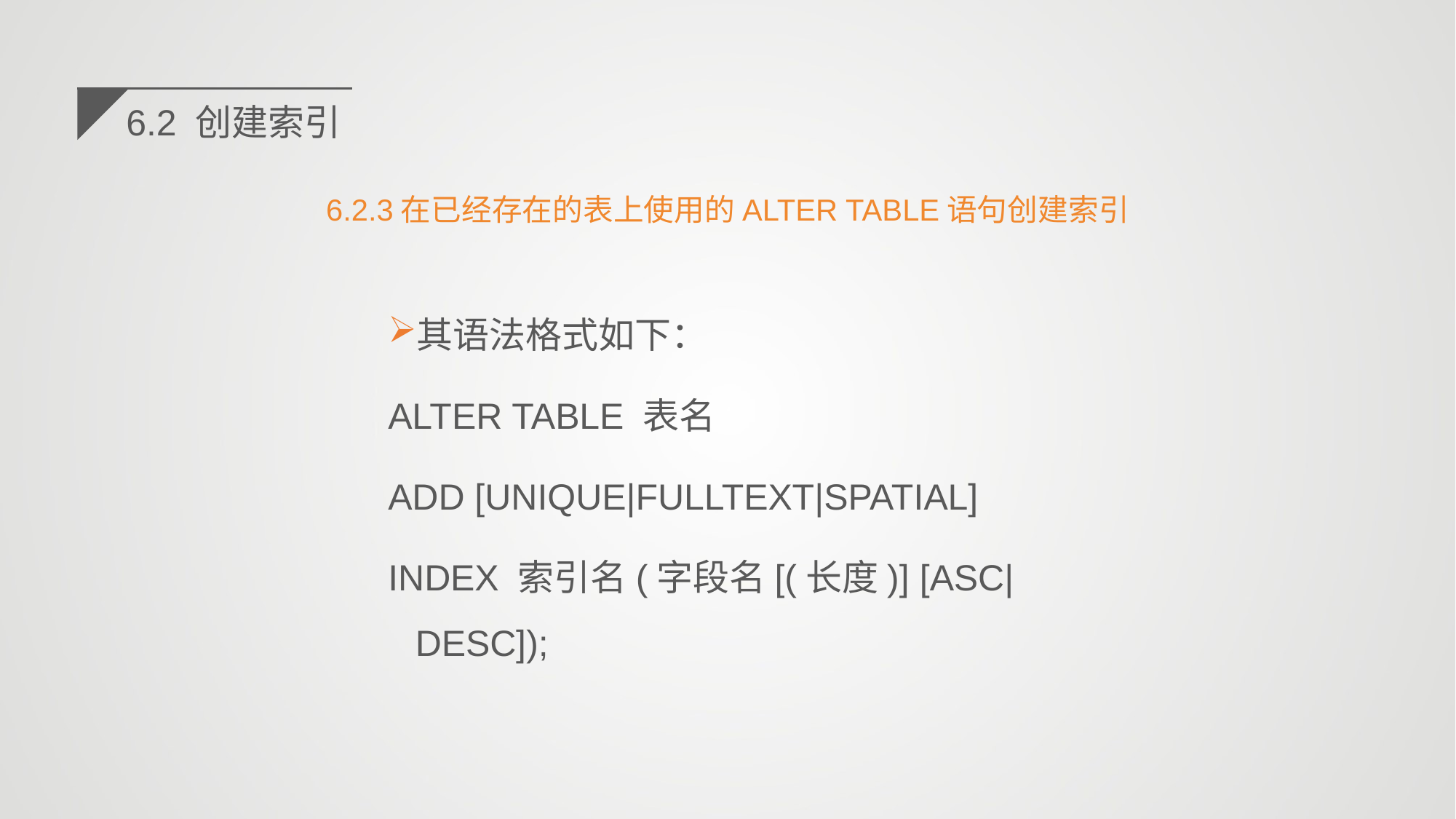

6.2 创建索引

6.2.3在已经存在的表上使用的ALTER TABLE语句创建索引

其语法格式如下：
ALTER TABLE 表名
ADD [UNIQUE|FULLTEXT|SPATIAL]
INDEX 索引名(字段名[(长度)] [ASC|DESC]);